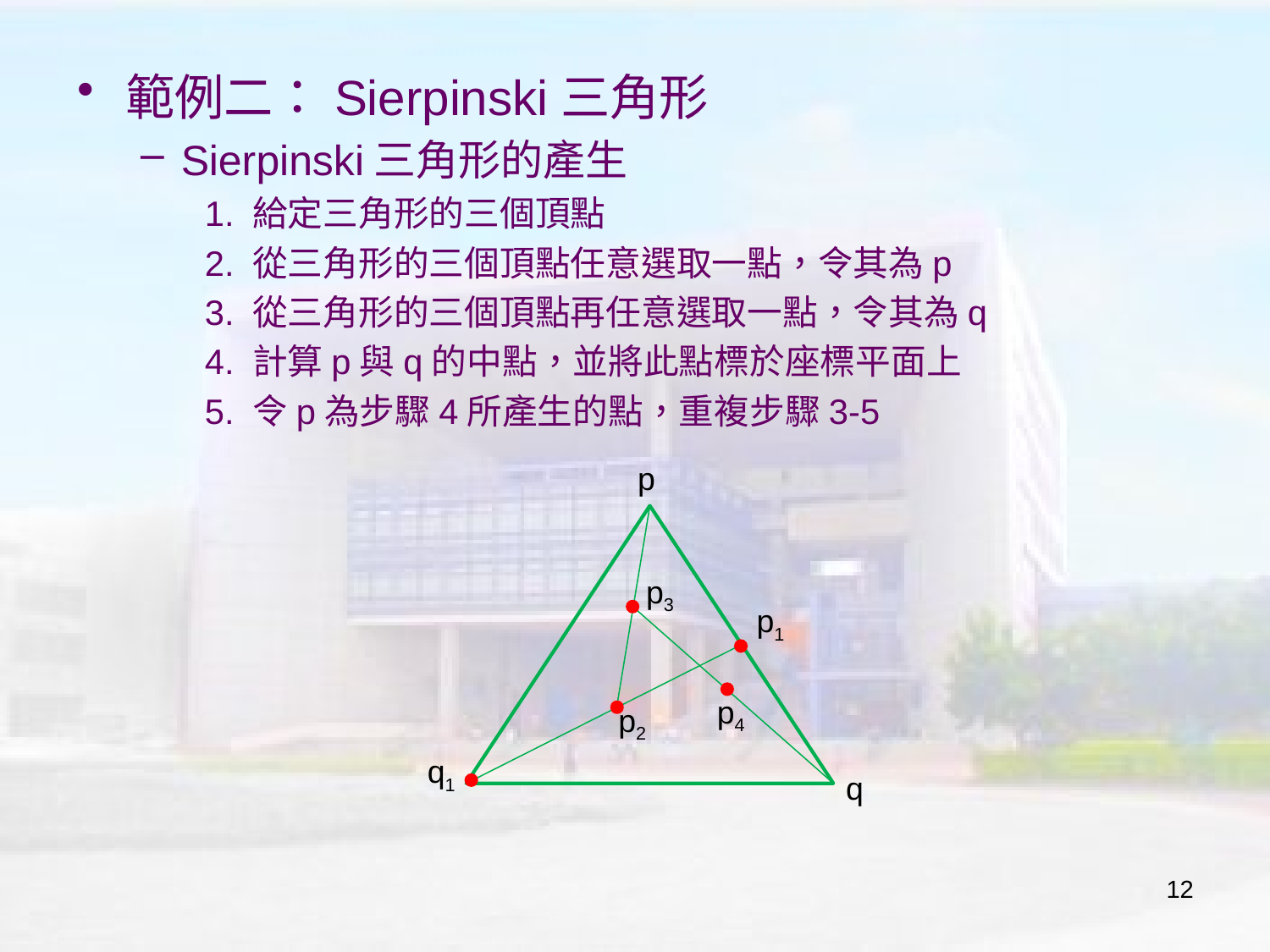

範例二：Sierpinski三角形
Sierpinski三角形的產生
1. 給定三角形的三個頂點
2. 從三角形的三個頂點任意選取一點，令其為p
3. 從三角形的三個頂點再任意選取一點，令其為q
4. 計算p與q的中點，並將此點標於座標平面上
5. 令p為步驟4所產生的點，重複步驟3-5

p

p3
p1

p4
p2

q1
q

12